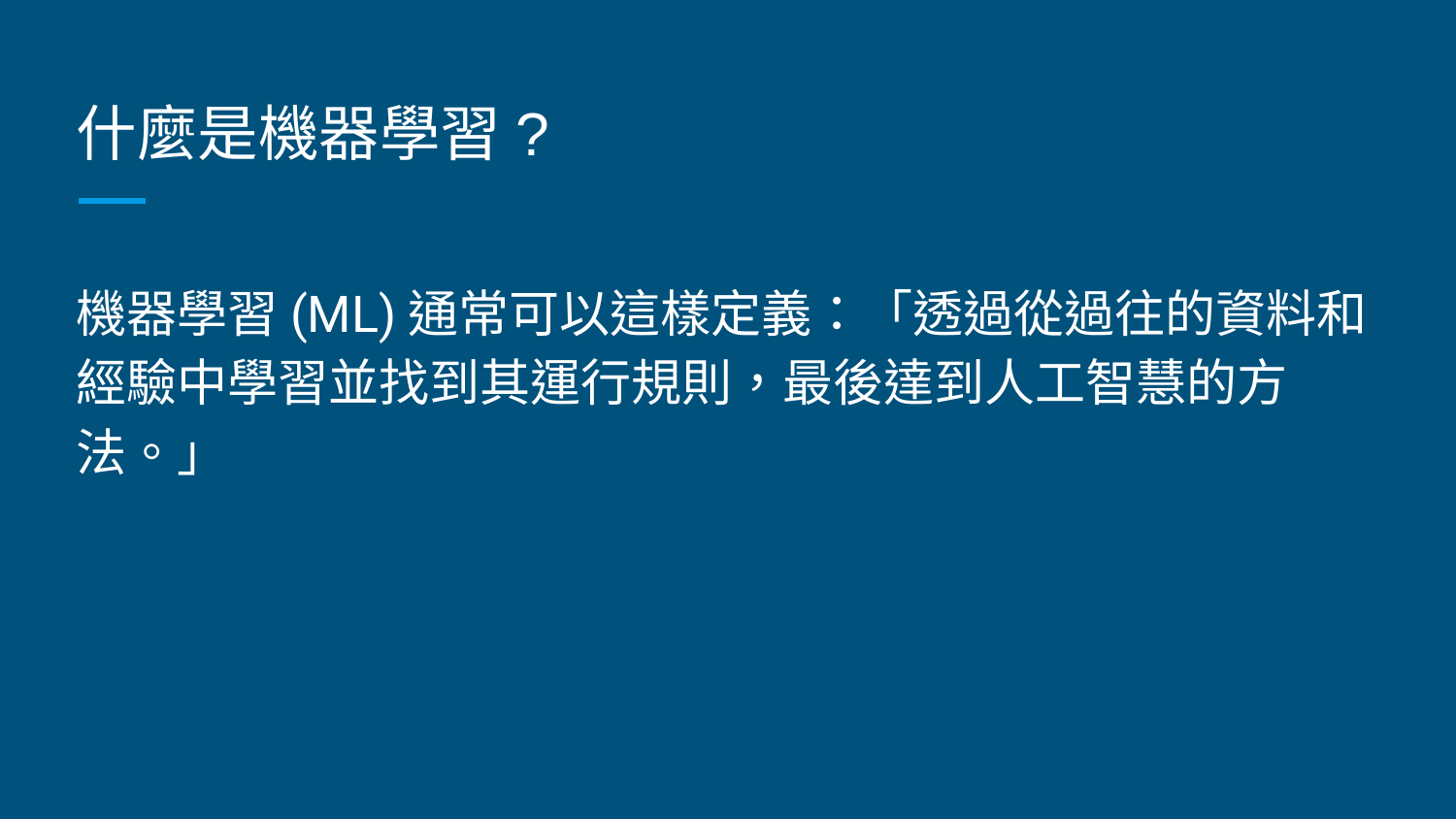

# 什麼是機器學習?
機器學習(ML)通常可以這樣定義：「透過從過往的資料和經驗中學習並找到其運行規則，最後達到人工智慧的方法。」